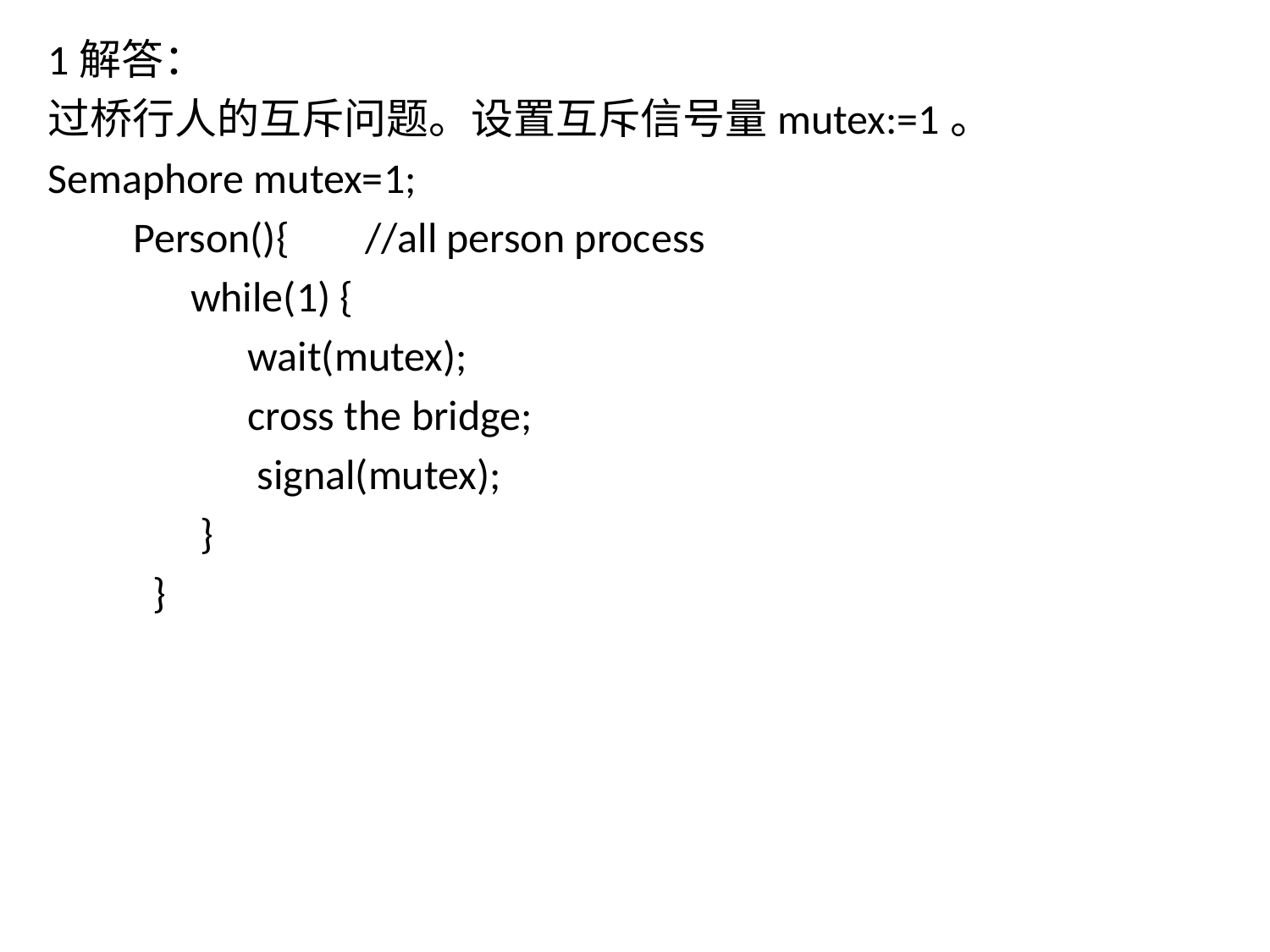

1解答：
过桥行人的互斥问题。设置互斥信号量mutex:=1。
Semaphore mutex=1;
         Person(){        //all person process
               while(1) {
                     wait(mutex);
                     cross the bridge;
                      signal(mutex);
                }
           }